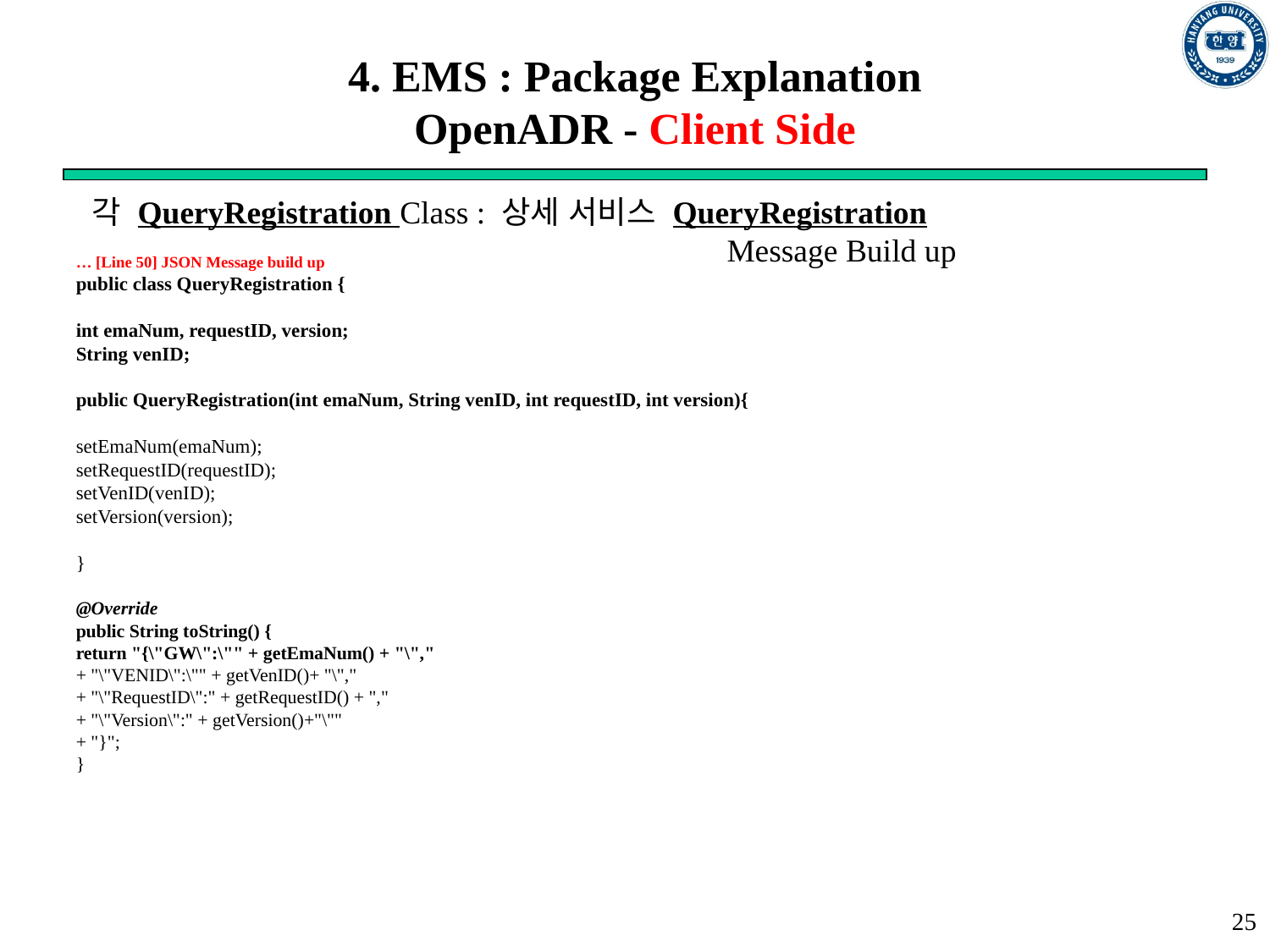

# 4. EMS : Package Explanation OpenADR - Client Side
각 QueryRegistration Class : 상세 서비스 QueryRegistration
					Message Build up
… [Line 50] JSON Message build up
public class QueryRegistration {

int emaNum, requestID, version;
String venID;

public QueryRegistration(int emaNum, String venID, int requestID, int version){

setEmaNum(emaNum);
setRequestID(requestID);
setVenID(venID);
setVersion(version);

}

@Override
public String toString() {
return "{\"GW\":\"" + getEmaNum() + "\","
+ "\"VENID\":\"" + getVenID()+ "\","
+ "\"RequestID\":" + getRequestID() + ","
+ "\"Version\":" + getVersion()+"\""
+ "}";
}
25